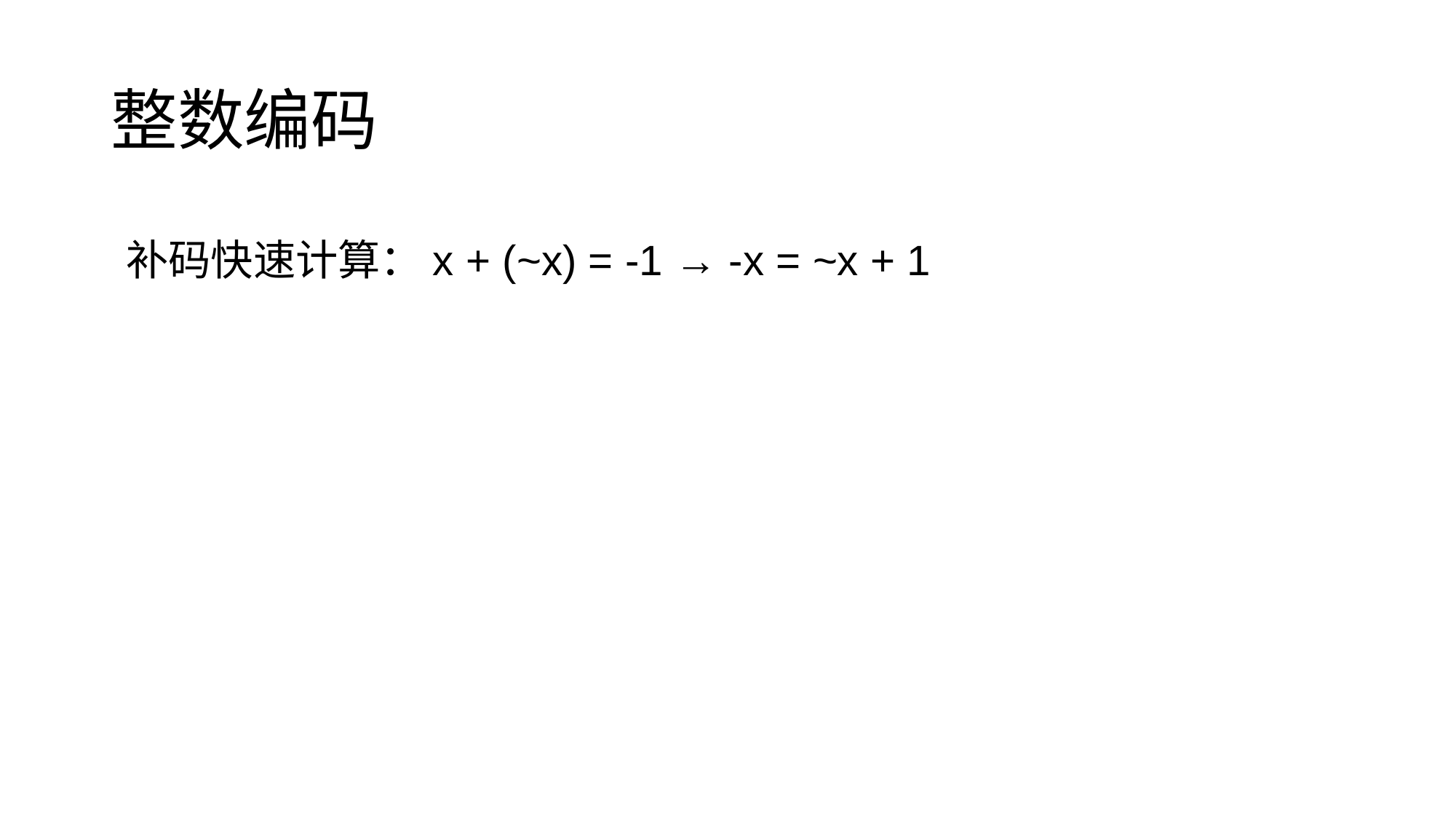

# 整数编码

补码快速计算：x + (~x) = -1 → -x = ~x + 1